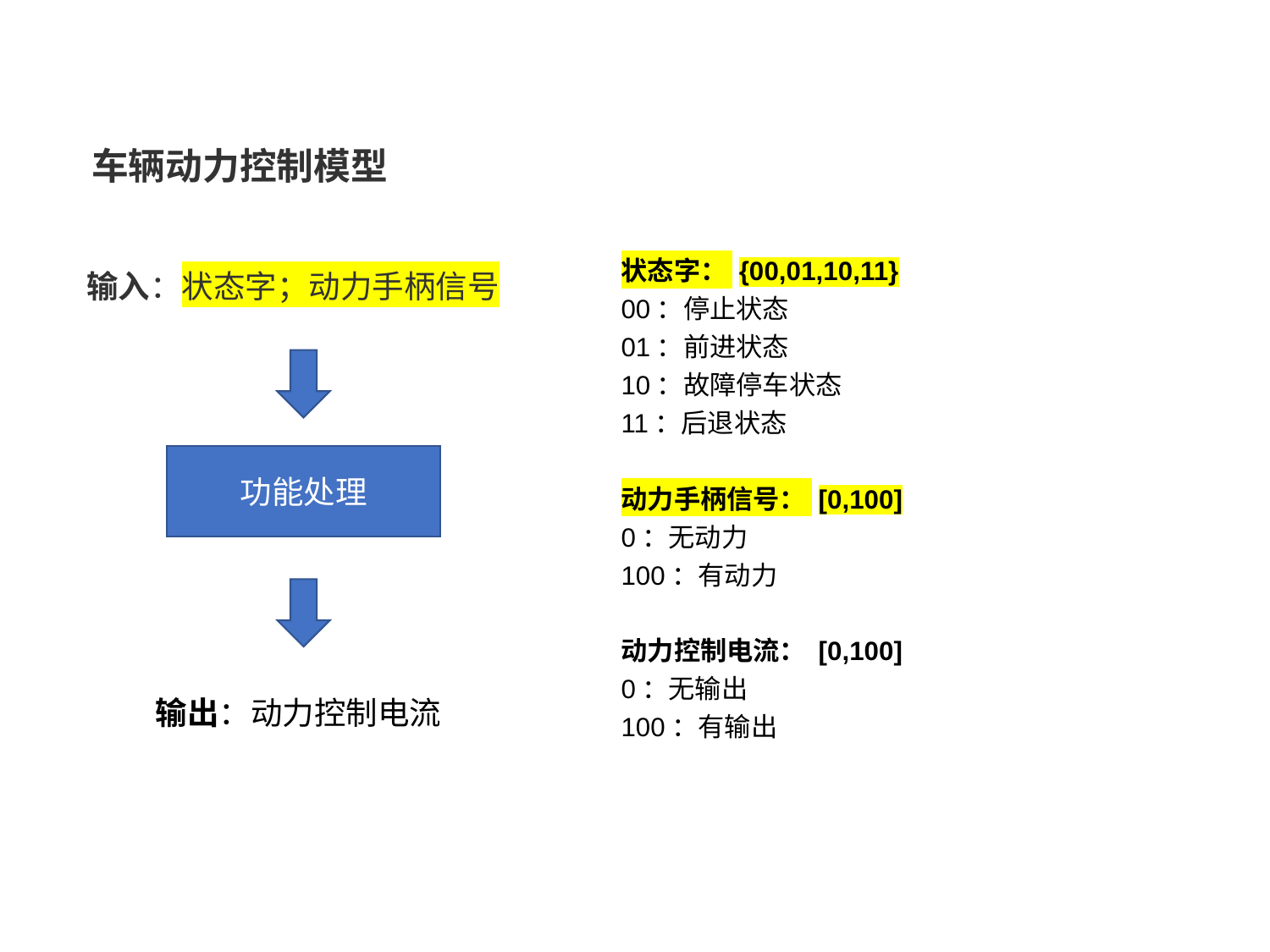

# 车辆动力控制模型
状态字： {00,01,10,11}
00：停止状态
01：前进状态
10：故障停车状态
11：后退状态

动力手柄信号： [0,100]
0：无动力
100：有动力

动力控制电流： [0,100]
0：无输出
100：有输出

输入：状态字；动力手柄信号

功能处理

输出：动力控制电流